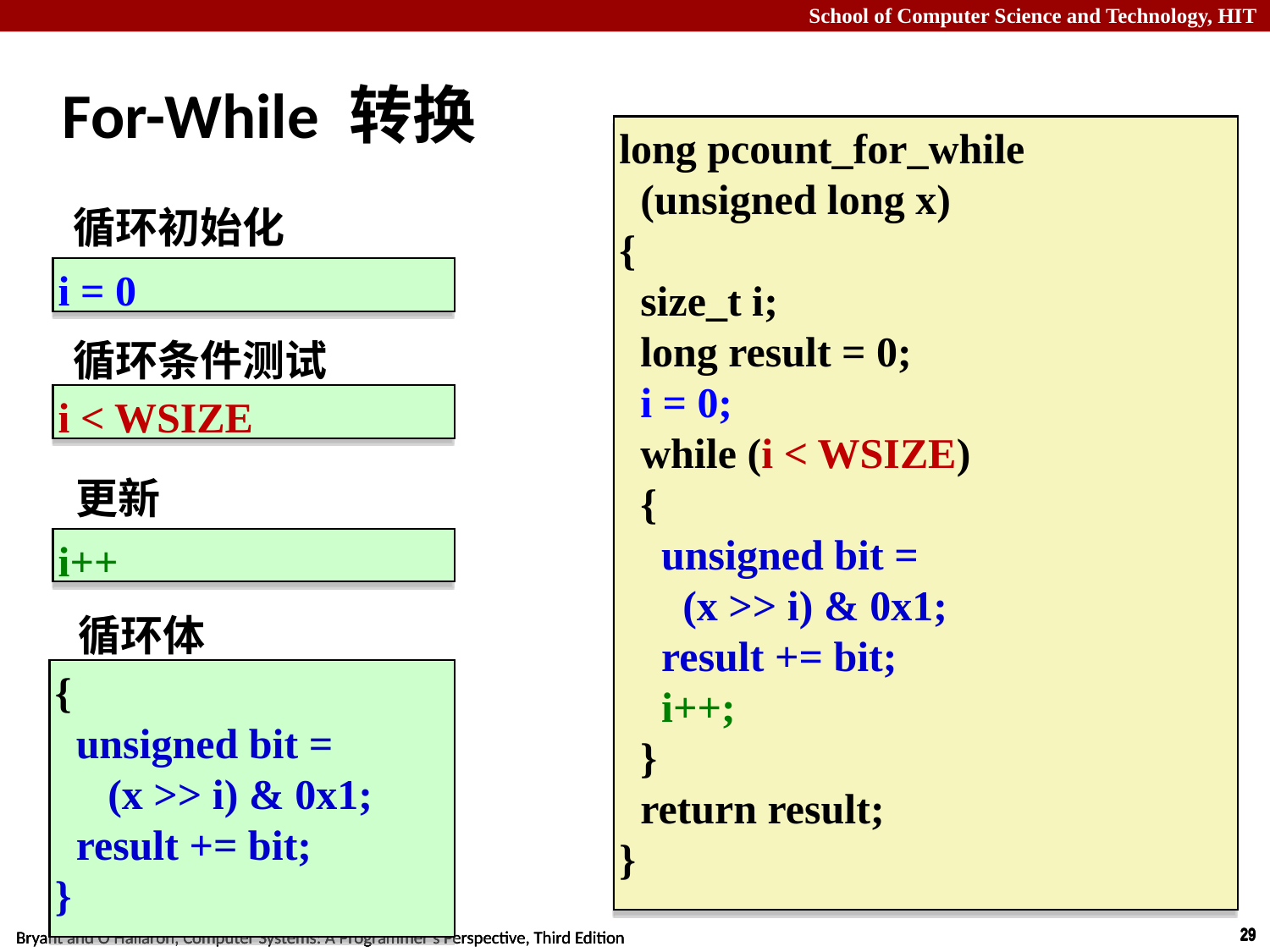

# For-While 转换
long pcount_for_while
  (unsigned long x)
{
  size_t i;
  long result = 0;
  i = 0;
  while (i < WSIZE)
  {
    unsigned bit =
      (x >> i) & 0x1;
    result += bit;
    i++;
  }
  return result;
}

循环初始化
i = 0
循环条件测试
i < WSIZE
更新
i++
循环体
{
  unsigned bit =
     (x >> i) & 0x1;
  result += bit;
}